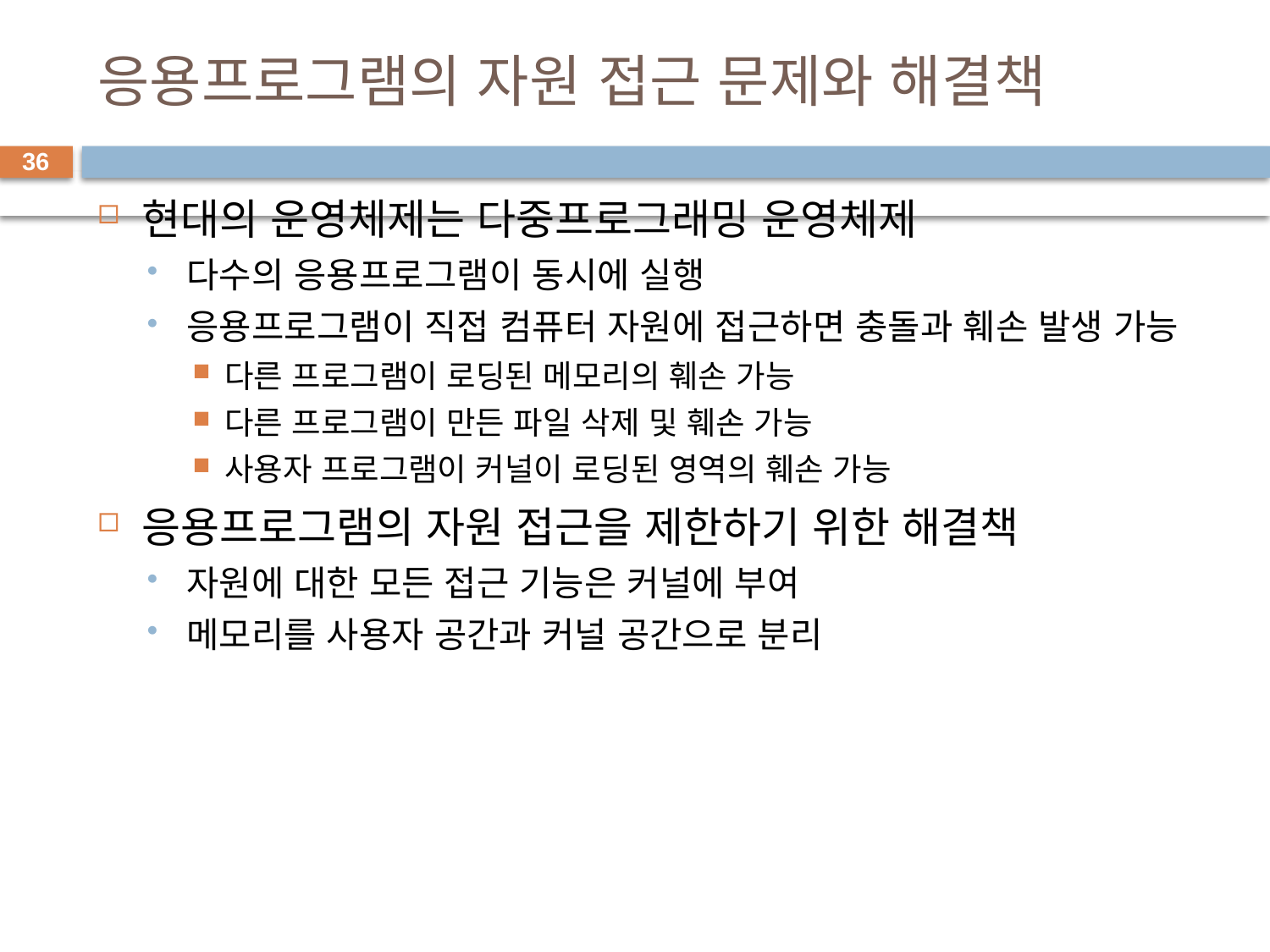

# 응용프로그램의 자원 접근 문제와 해결책
36
현대의 운영체제는 다중프로그래밍 운영체제
다수의 응용프로그램이 동시에 실행
응용프로그램이 직접 컴퓨터 자원에 접근하면 충돌과 훼손 발생 가능
다른 프로그램이 로딩된 메모리의 훼손 가능
다른 프로그램이 만든 파일 삭제 및 훼손 가능
사용자 프로그램이 커널이 로딩된 영역의 훼손 가능
응용프로그램의 자원 접근을 제한하기 위한 해결책
자원에 대한 모든 접근 기능은 커널에 부여
메모리를 사용자 공간과 커널 공간으로 분리